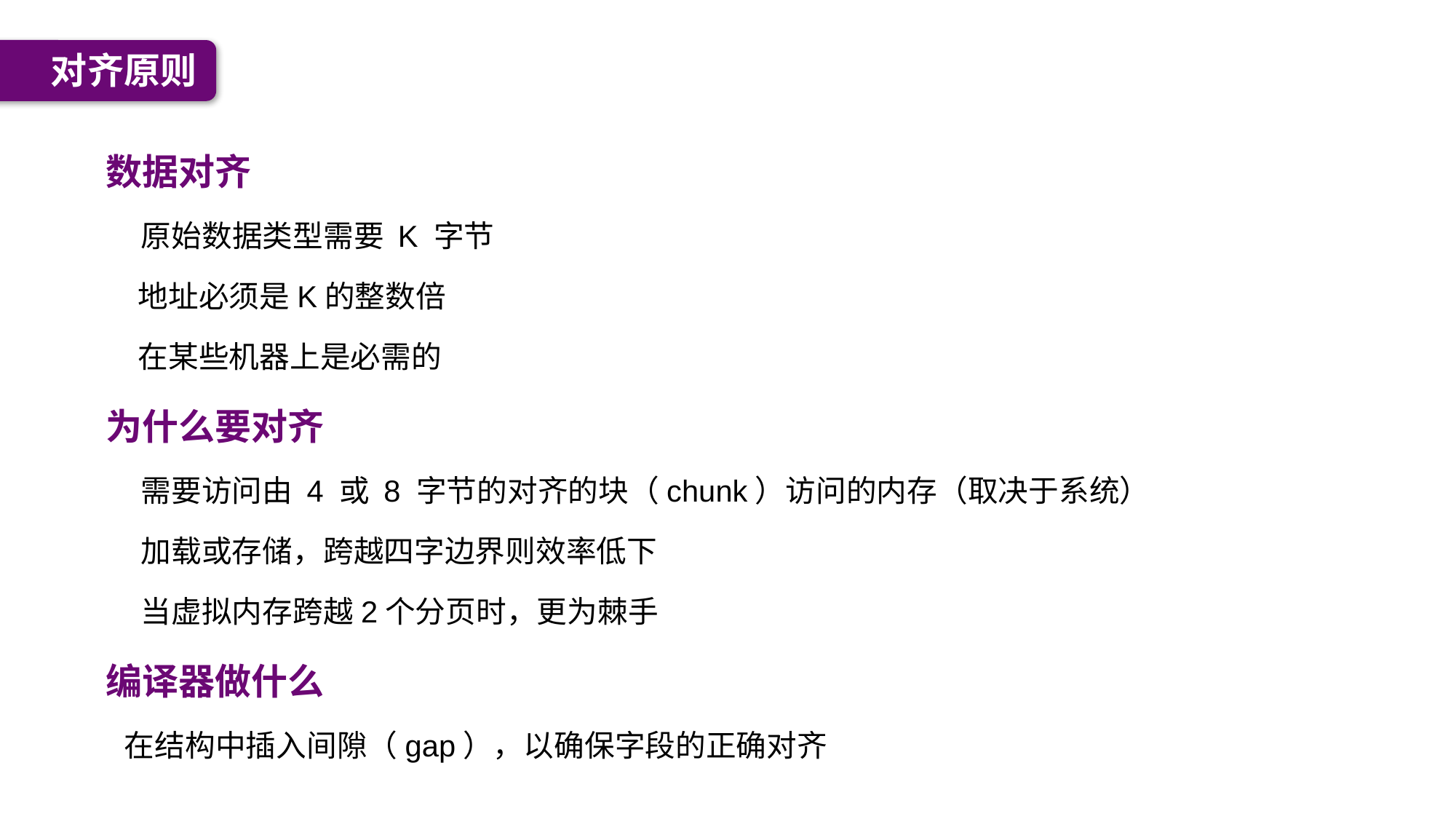

对齐原则

数据对齐
原始数据类型需要 K 字节
地址必须是K的整数倍
在某些机器上是必需的
为什么要对齐
需要访问由 4 或 8 字节的对齐的块（chunk）访问的内存（取决于系统）
加载或存储，跨越四字边界则效率低下
当虚拟内存跨越2个分页时，更为棘手
编译器做什么
在结构中插入间隙（gap），以确保字段的正确对齐